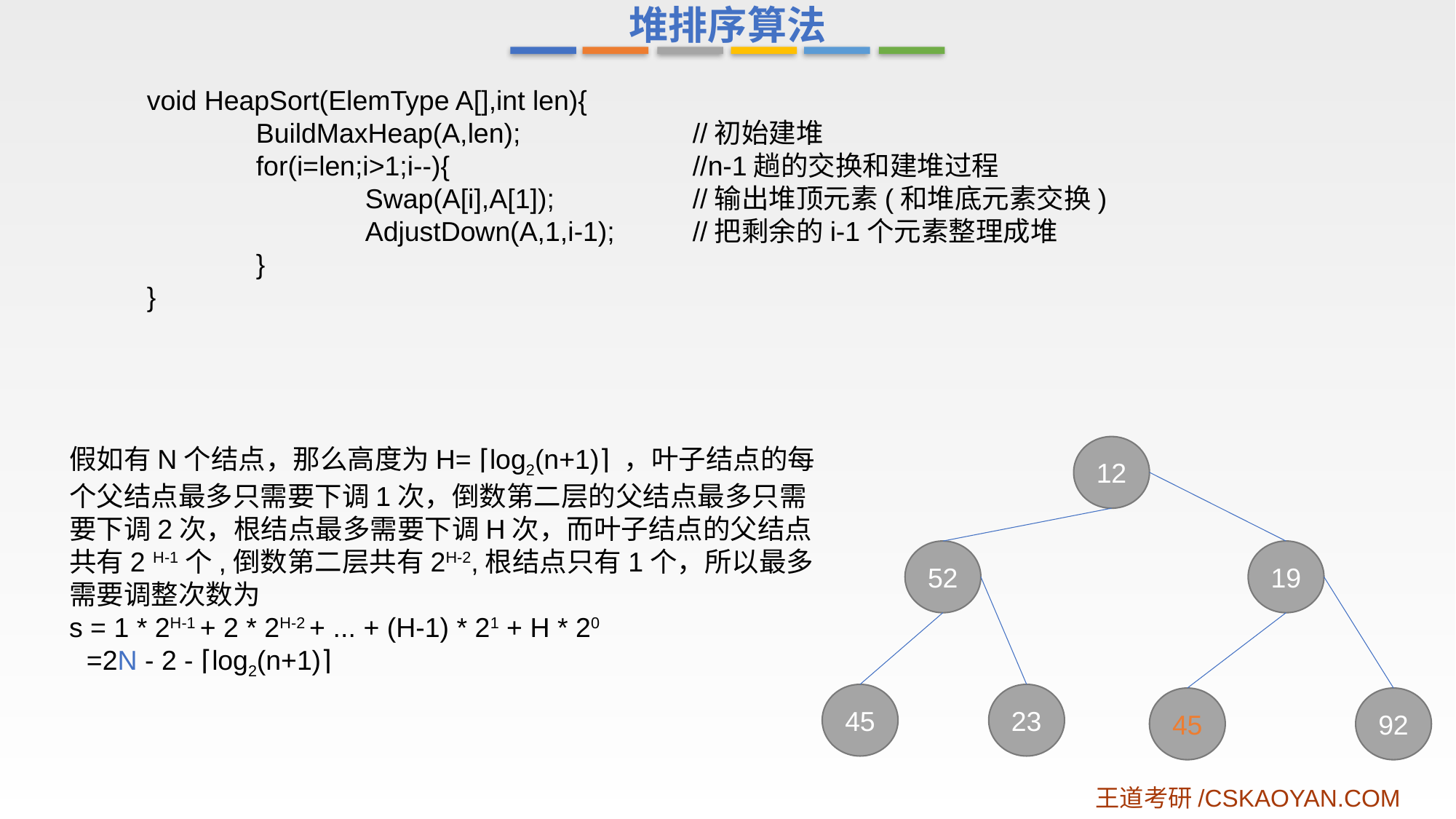

堆排序算法

void HeapSort(ElemType A[],int len){
	BuildMaxHeap(A,len);		//初始建堆
	for(i=len;i>1;i--){			//n-1趟的交换和建堆过程
		Swap(A[i],A[1]);		//输出堆顶元素(和堆底元素交换)
		AdjustDown(A,1,i-1);	//把剩余的i-1个元素整理成堆
	}
}
假如有N个结点，那么高度为H= ⌈log2(n+1)⌉ ，叶子结点的每个父结点最多只需要下调1次，倒数第二层的父结点最多只需要下调2次，根结点最多需要下调H次，而叶子结点的父结点共有2 H-1个,倒数第二层共有2H-2,根结点只有1个，所以最多需要调整次数为
s = 1 * 2H-1 + 2 * 2H-2 + ... + (H-1) * 21 + H * 20
    =2N - 2 - ⌈log2(n+1)⌉
12
52
19
45
23
45
92
王道考研/CSKAOYAN.COM